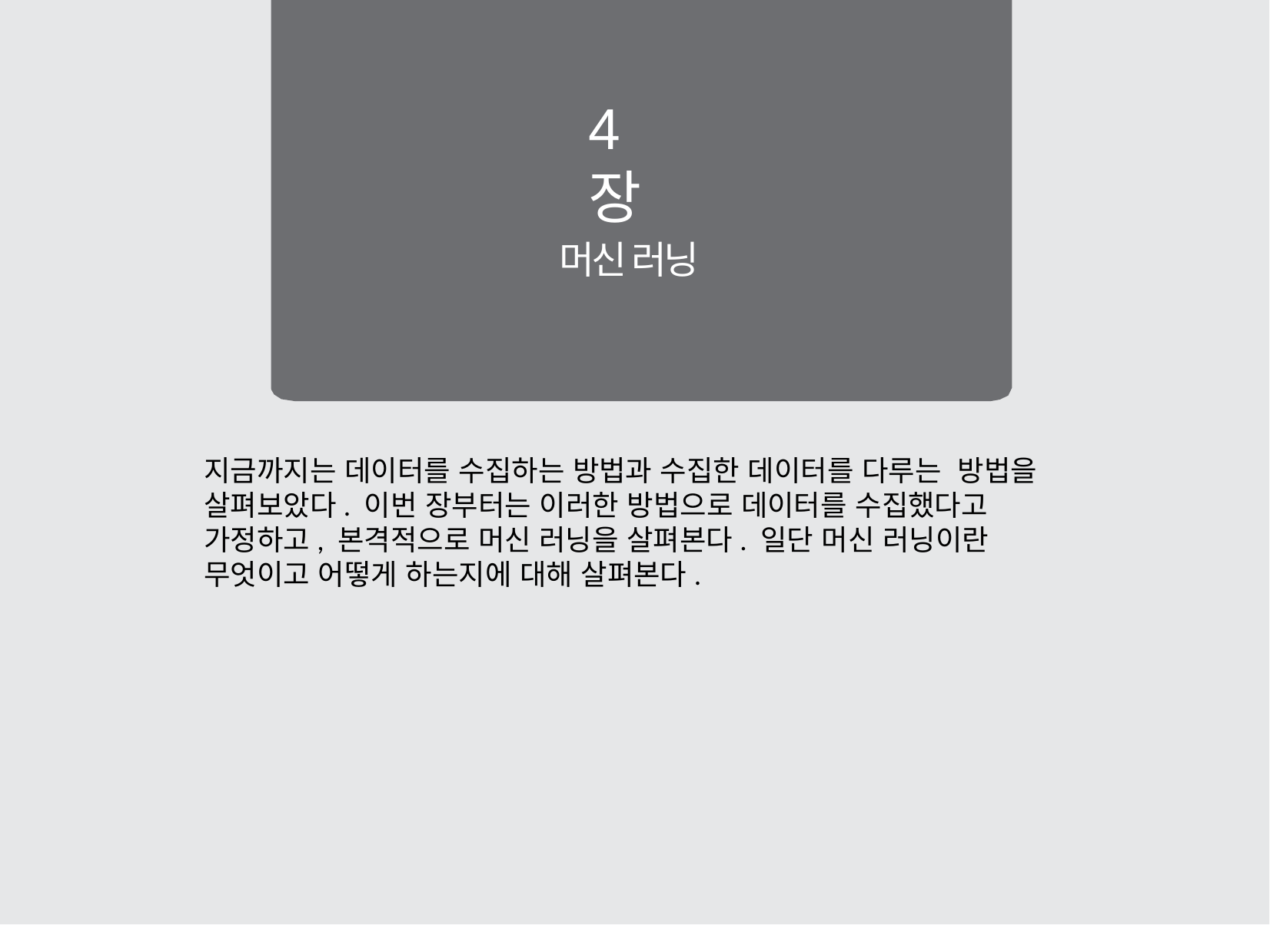

4장
# 머신 러닝
지금까지는 데이터를 수집하는 방법과 수집한 데이터를 다루는  방법을 살펴보았다. 이번 장부터는 이러한 방법으로 데이터를 수집했다고 가정하고, 본격적으로 머신 러닝을 살펴본다. 일단 머신 러닝이란 무엇이고 어떻게 하는지에 대해 살펴본다.